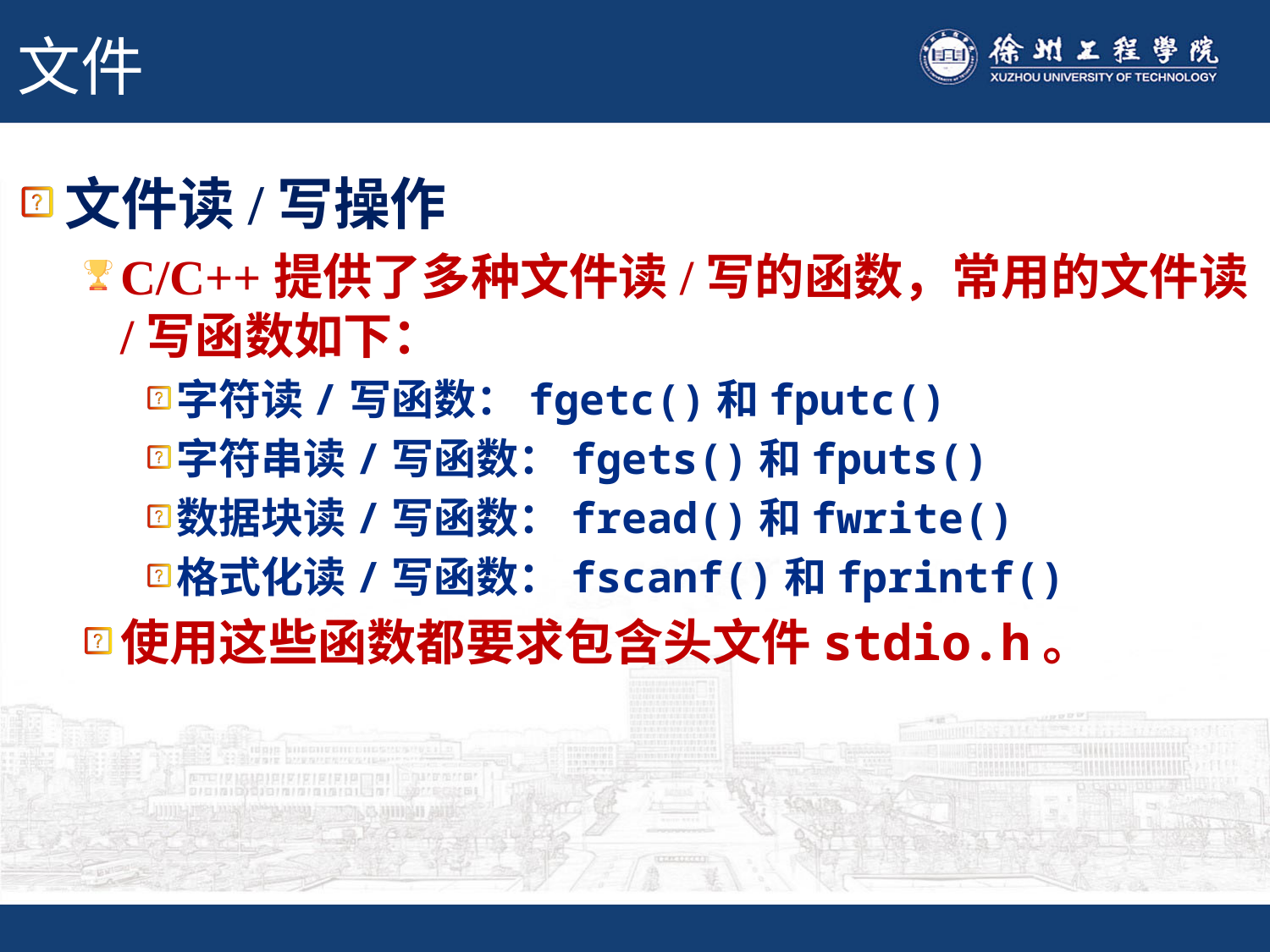

# 文件
文件读/写操作
C/C++提供了多种文件读/写的函数，常用的文件读/写函数如下：
字符读/写函数：fgetc()和fputc()
字符串读/写函数：fgets()和fputs()
数据块读/写函数：fread()和fwrite()
格式化读/写函数：fscanf()和fprintf()
使用这些函数都要求包含头文件stdio.h。